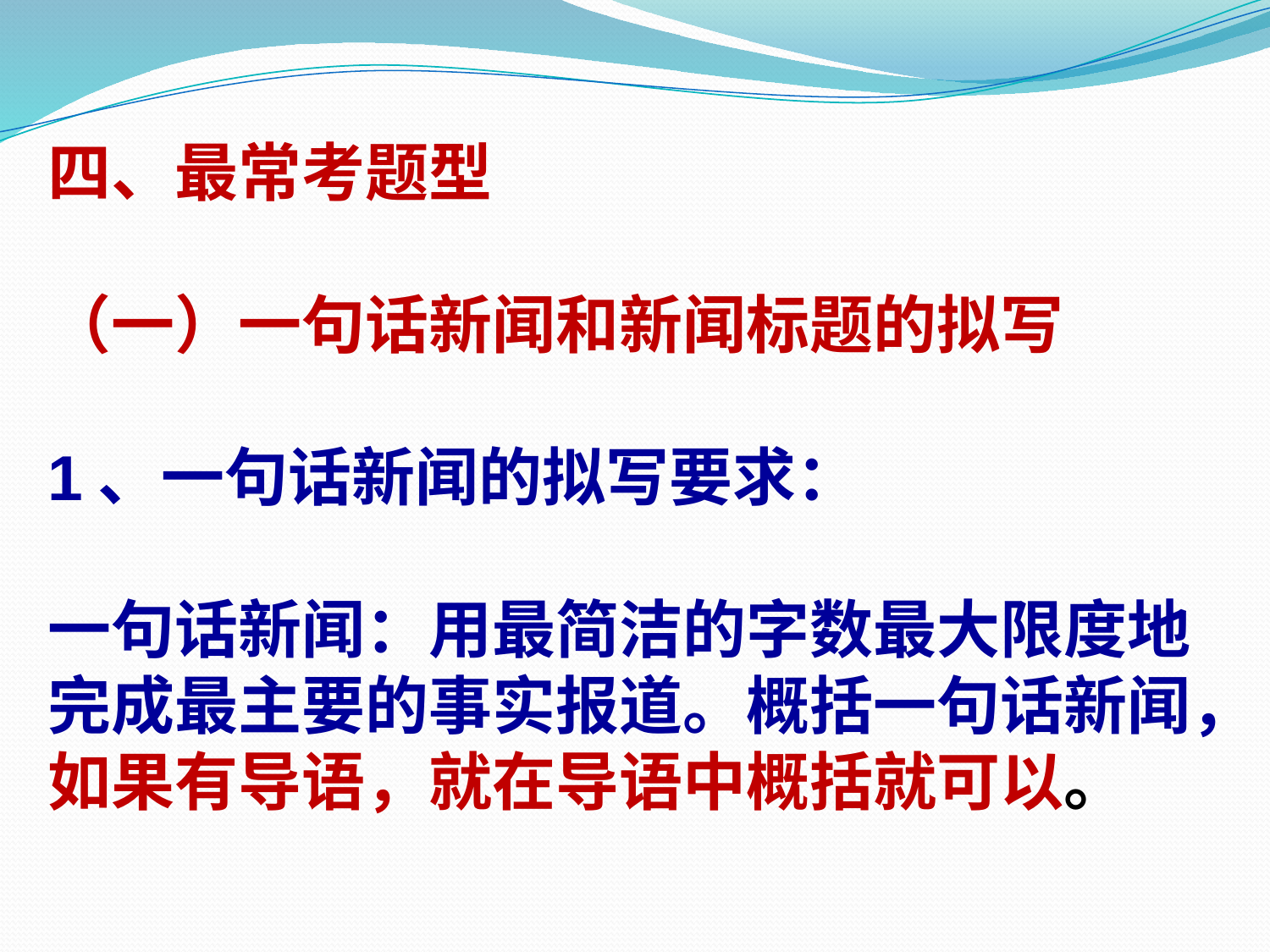

四、最常考题型

（一）一句话新闻和新闻标题的拟写

1、一句话新闻的拟写要求：

一句话新闻：用最简洁的字数最大限度地完成最主要的事实报道。概括一句话新闻，如果有导语，就在导语中概括就可以。